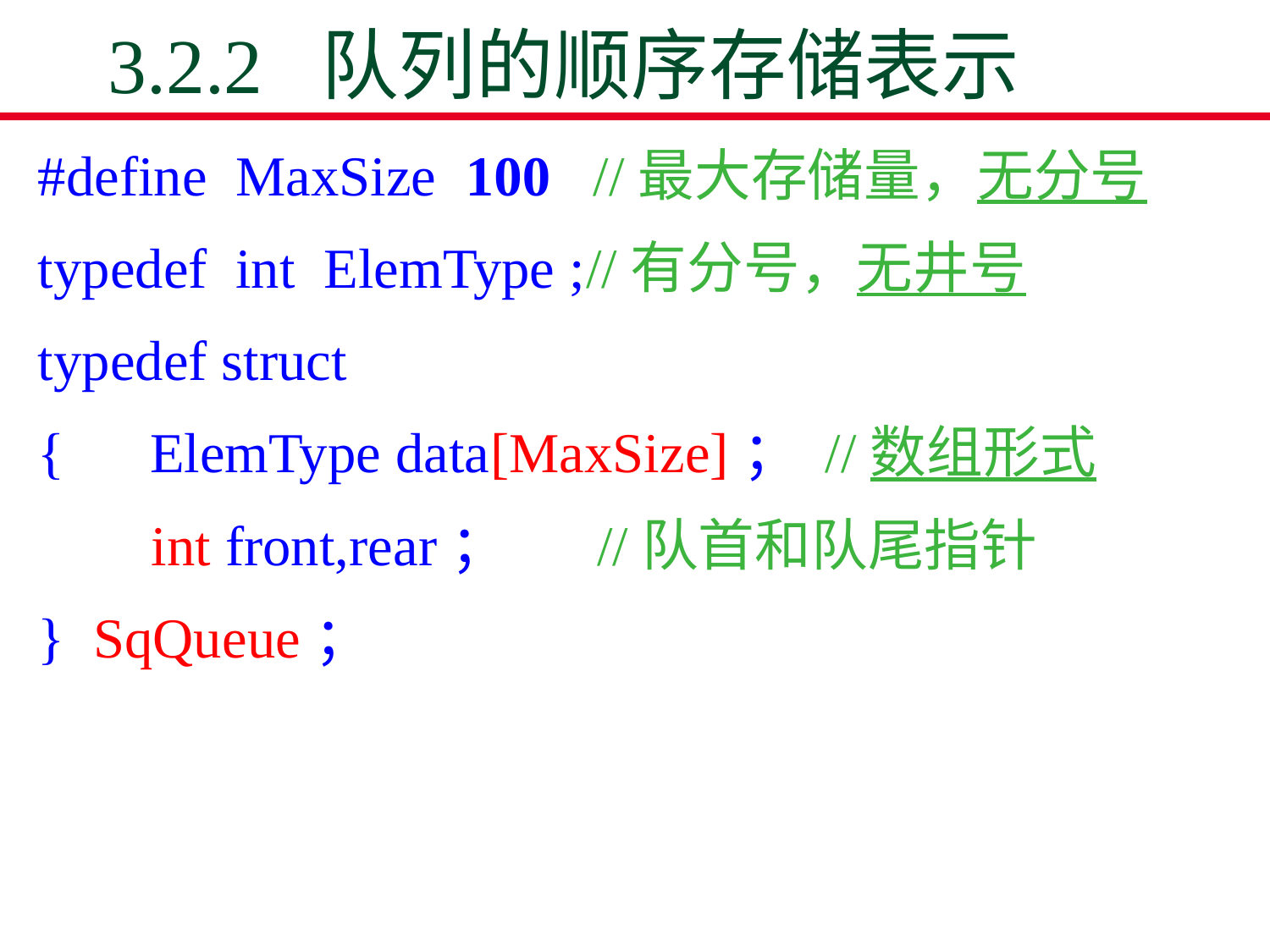

# 3.2.2  队列的顺序存储表示
#define  MaxSize  100   //最大存储量，无分号
typedef  int  ElemType ;//有分号，无井号
typedef struct
{      ElemType data[MaxSize]； //数组形式
        int front,rear；      //队首和队尾指针
}  SqQueue；